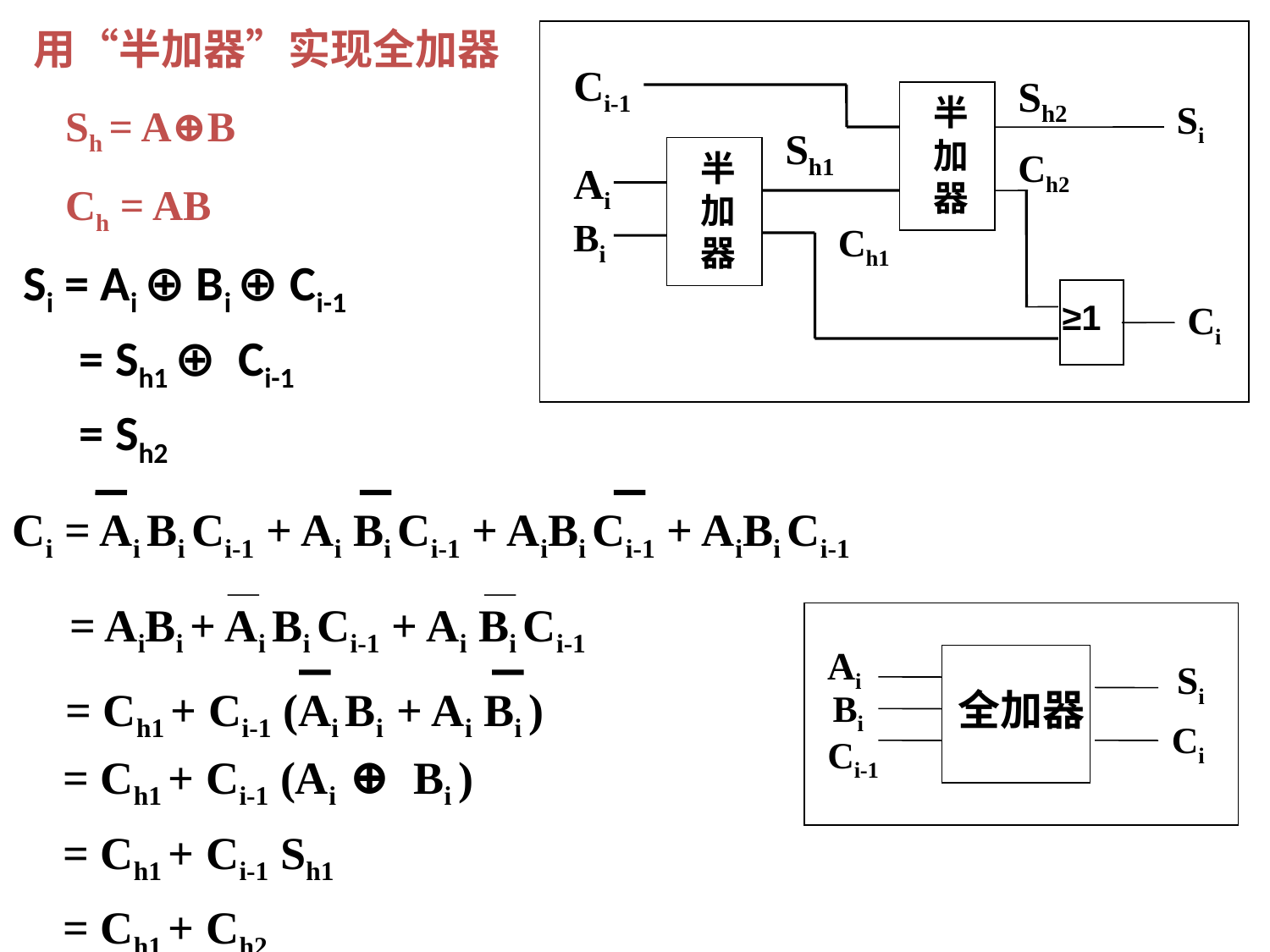

# 用“半加器”实现全加器

Ci-1
Sh2

半加器
Si
Sh1

Ch2
半加器
Ai

Bi
Ch1

≥1
Ci

Sh = A⊕B
Ch = AB
Si = Ai ⊕ Bi ⊕ Ci-1
     = Sh1 ⊕  Ci-1
     = Sh2
Ci = Ai Bi Ci-1 + Ai Bi Ci-1 + AiBi Ci-1 + AiBi Ci-1

     = AiBi + Ai Bi Ci-1 + Ai Bi Ci-1

Ai

Si
Bi

全加器

Ci
Ci-1

= Ch1 + Ci-1 (Ai Bi  + Ai Bi )

= Ch1 + Ci-1 (Ai  ⊕  Bi )
= Ch1 + Ci-1 Sh1
= Ch1 + Ch2